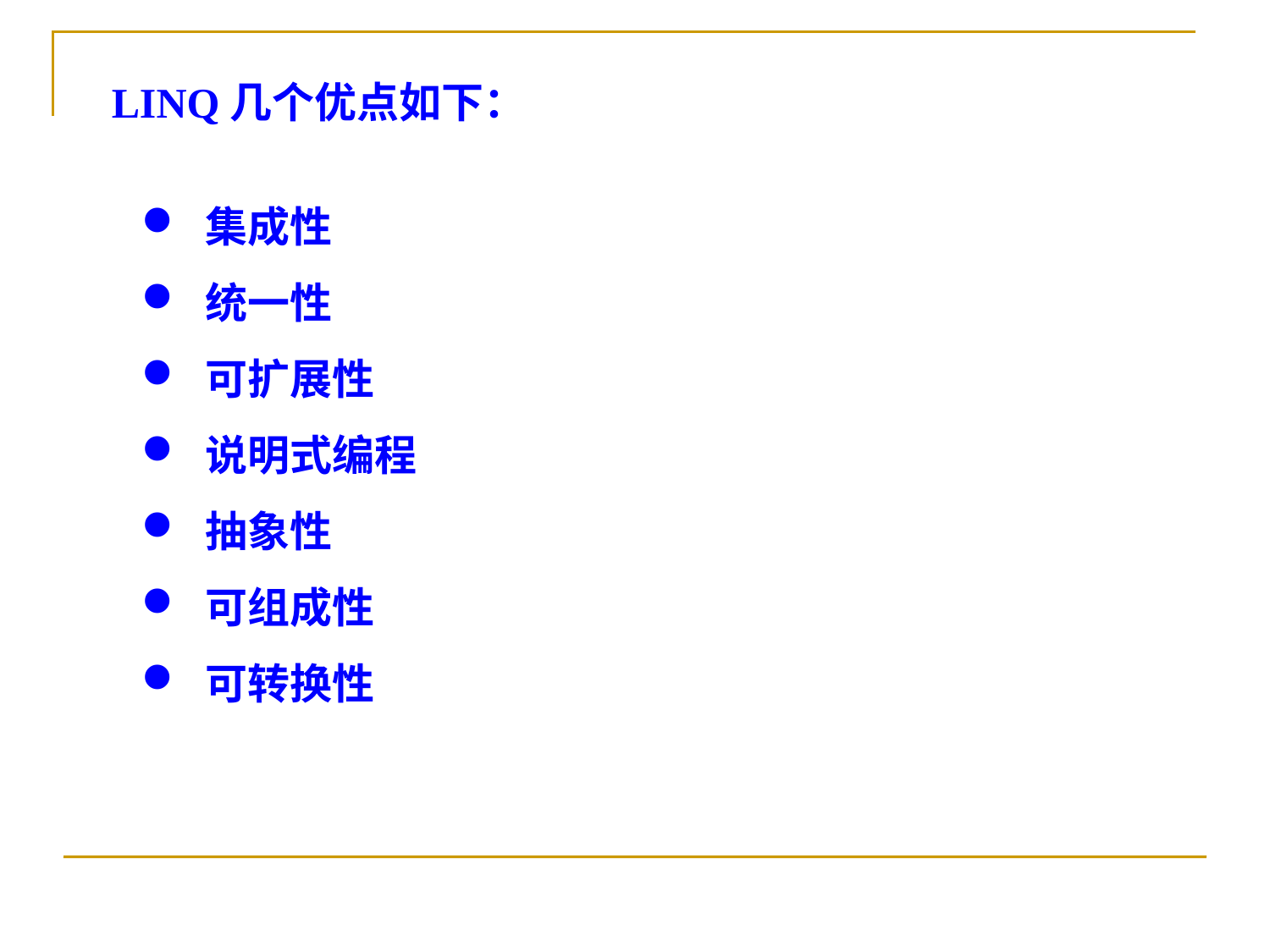

LINQ几个优点如下：
集成性
统一性
可扩展性
说明式编程
抽象性
可组成性
可转换性